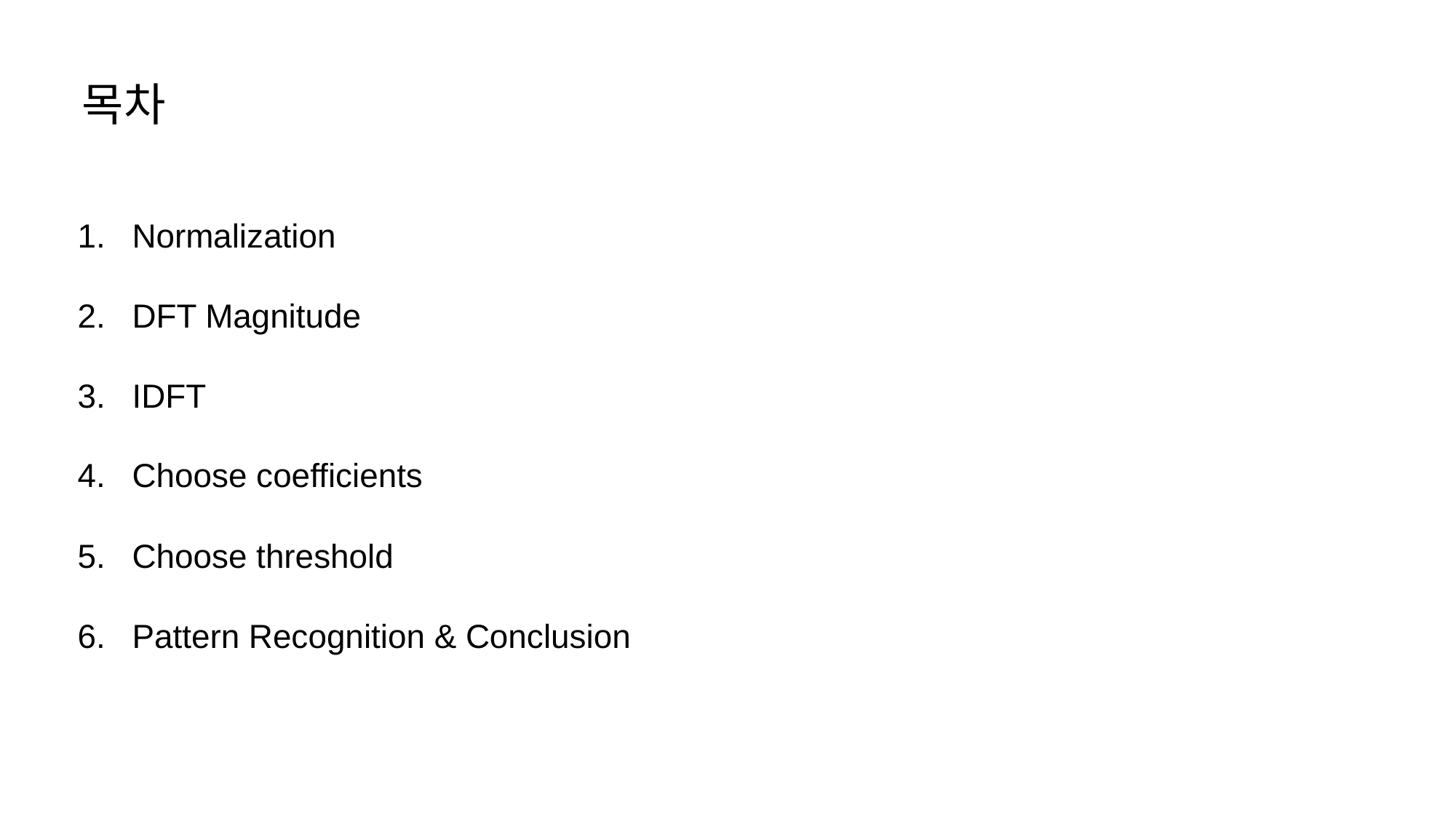

목차
Normalization

DFT Magnitude

IDFT

Choose coefficients

Choose threshold

Pattern Recognition & Conclusion